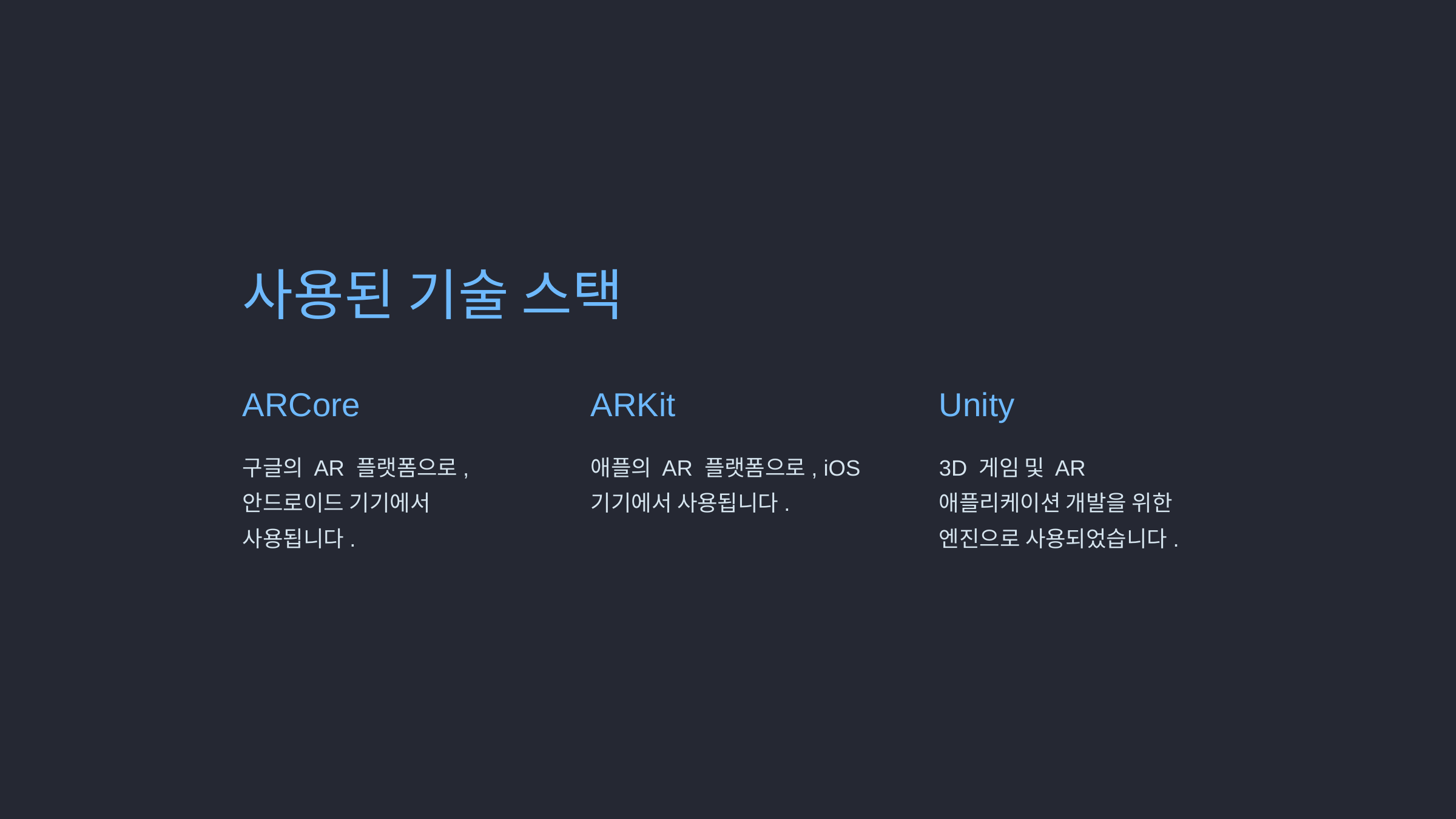

사용된 기술 스택
ARCore
ARKit
Unity
구글의 AR 플랫폼으로, 안드로이드 기기에서 사용됩니다.
애플의 AR 플랫폼으로, iOS 기기에서 사용됩니다.
3D 게임 및 AR 애플리케이션 개발을 위한 엔진으로 사용되었습니다.